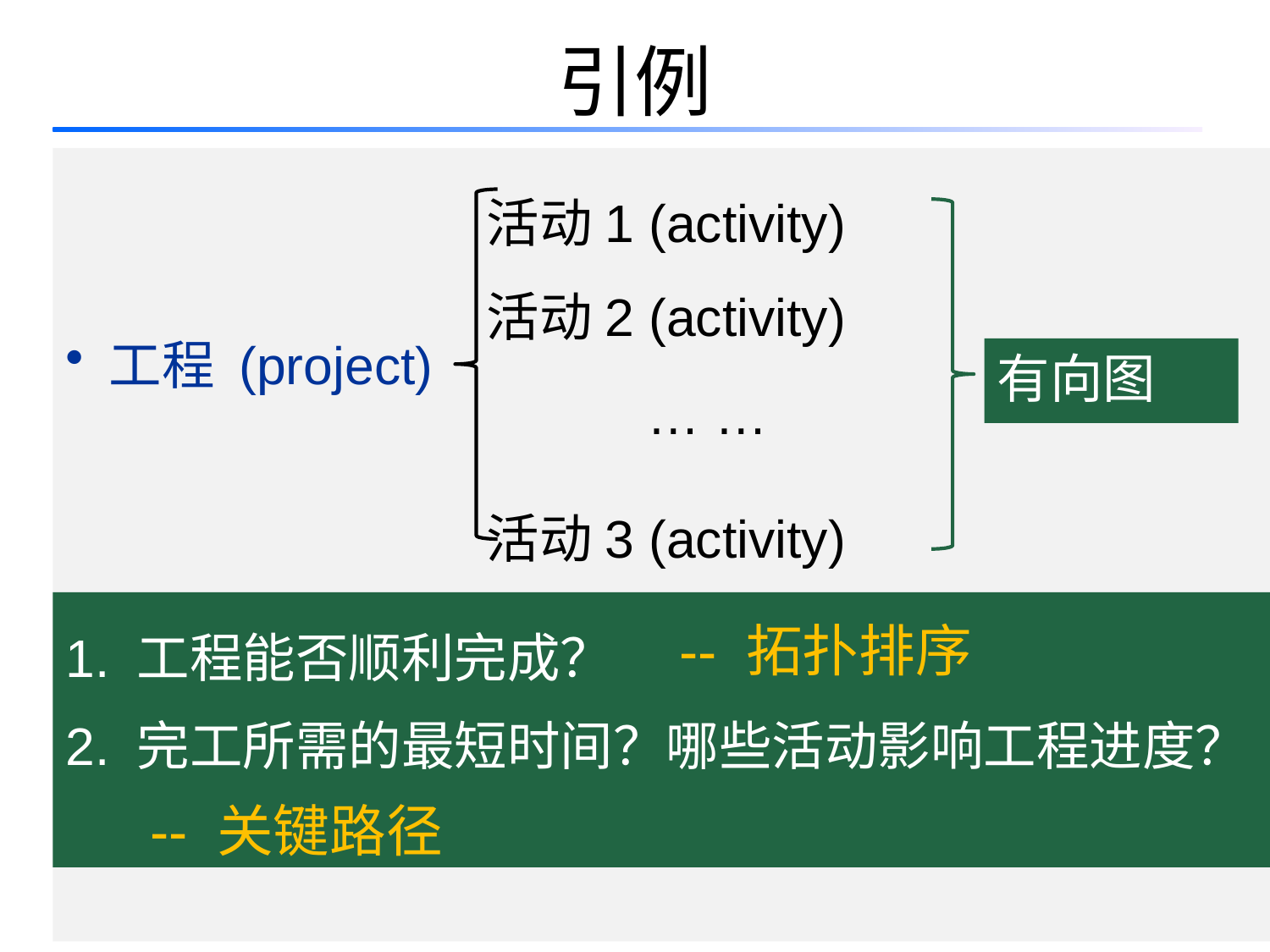

# 引例

 工程 (project)
活动1 (activity)

活动2 (activity)
… …
有向图
活动3 (activity)
工程能否顺利完成？
完工所需的最短时间？哪些活动影响工程进度？

-- 拓扑排序
-- 关键路径